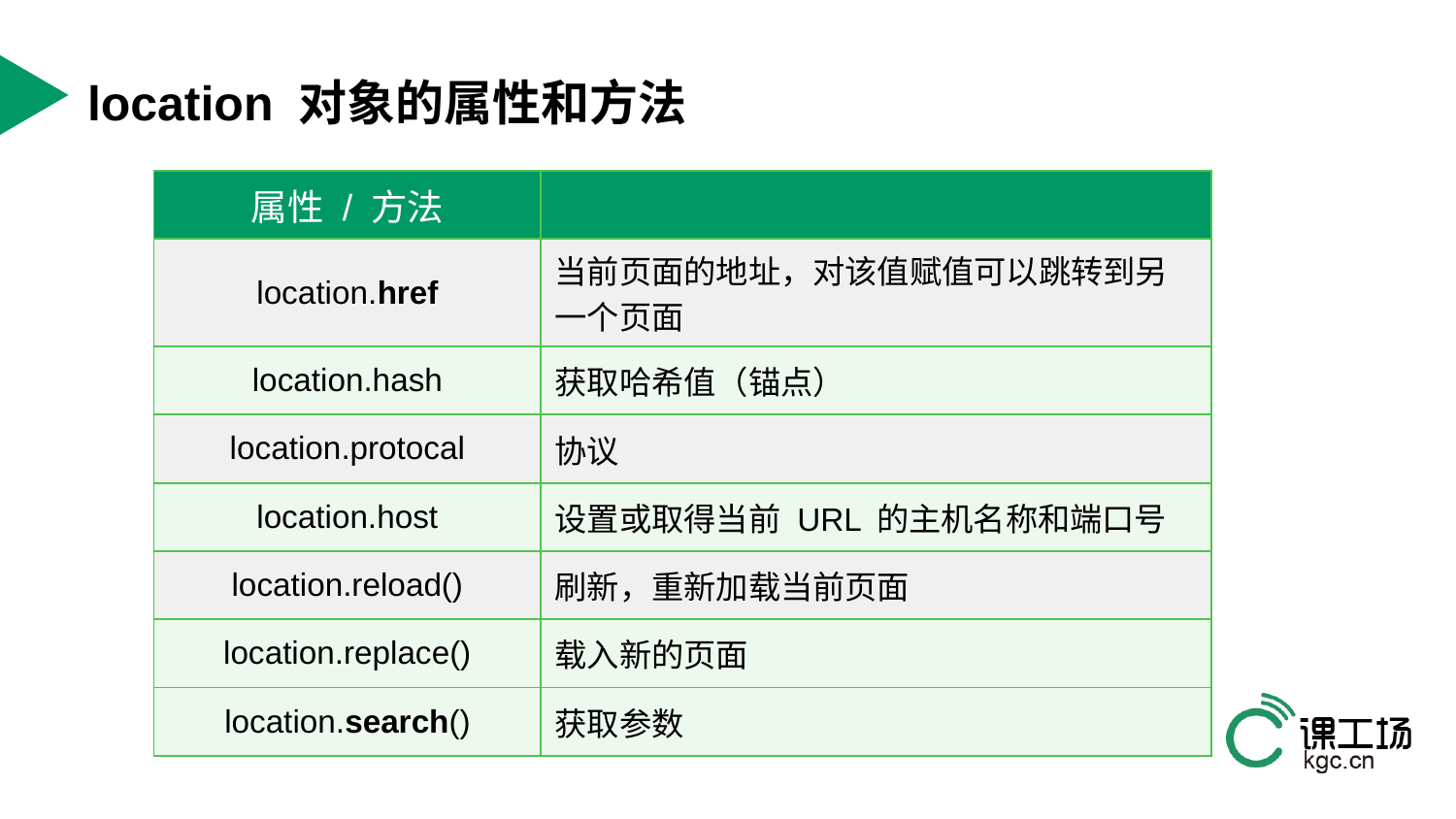

# location 对象的属性和方法
| 属性 / 方法 |  |
| --- | --- |
| location.href | 当前页面的地址，对该值赋值可以跳转到另一个页面 |
| location.hash | 获取哈希值（锚点） |
| location.protocal | 协议 |
| location.host | 设置或取得当前 URL 的主机名称和端口号 |
| location.reload() | 刷新，重新加载当前页面 |
| location.replace() | 载入新的页面 |
| location.search() | 获取参数 |